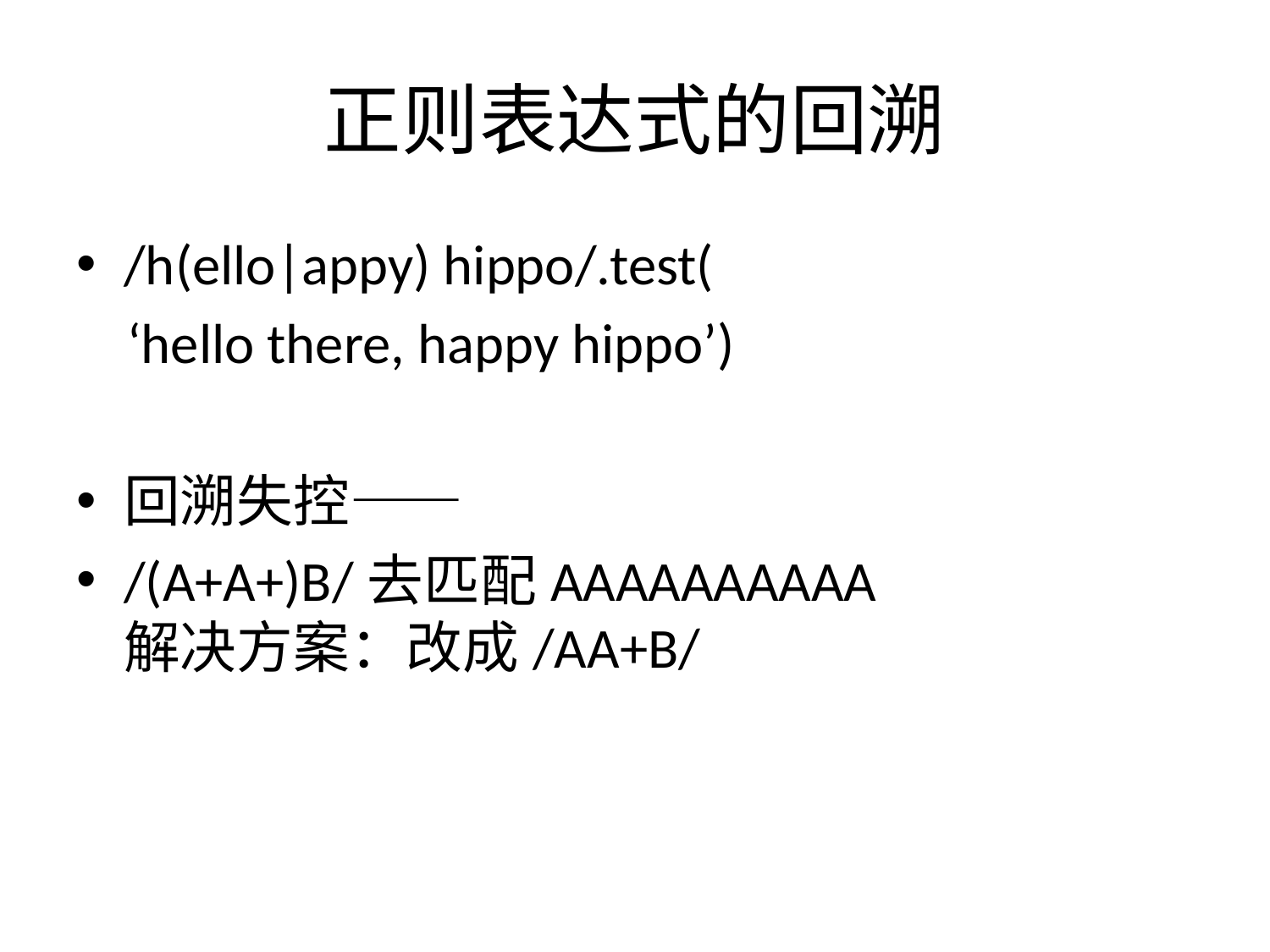

# 正则表达式的回溯
/h(ello|appy) hippo/.test(
    ‘hello there, happy hippo’)

回溯失控——
/(A+A+)B/去匹配AAAAAAAAAA
解决方案：改成/AA+B/